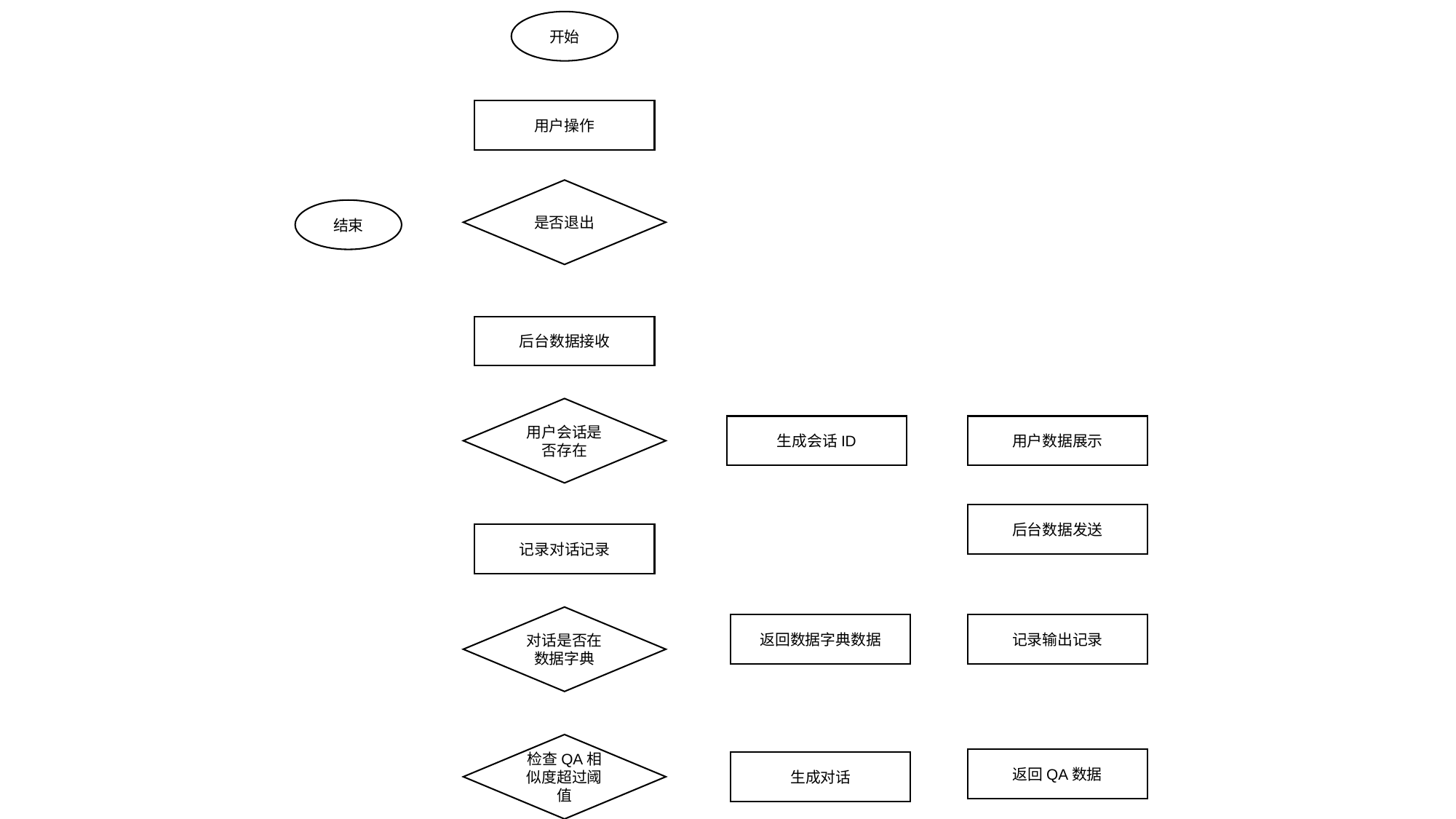

开始
用户操作
是否退出
结束
后台数据接收
用户会话是否存在
用户数据展示
生成会话ID
后台数据发送
记录对话记录
对话是否在数据字典
返回数据字典数据
记录输出记录
检查QA相似度超过阈值
返回QA数据
生成对话